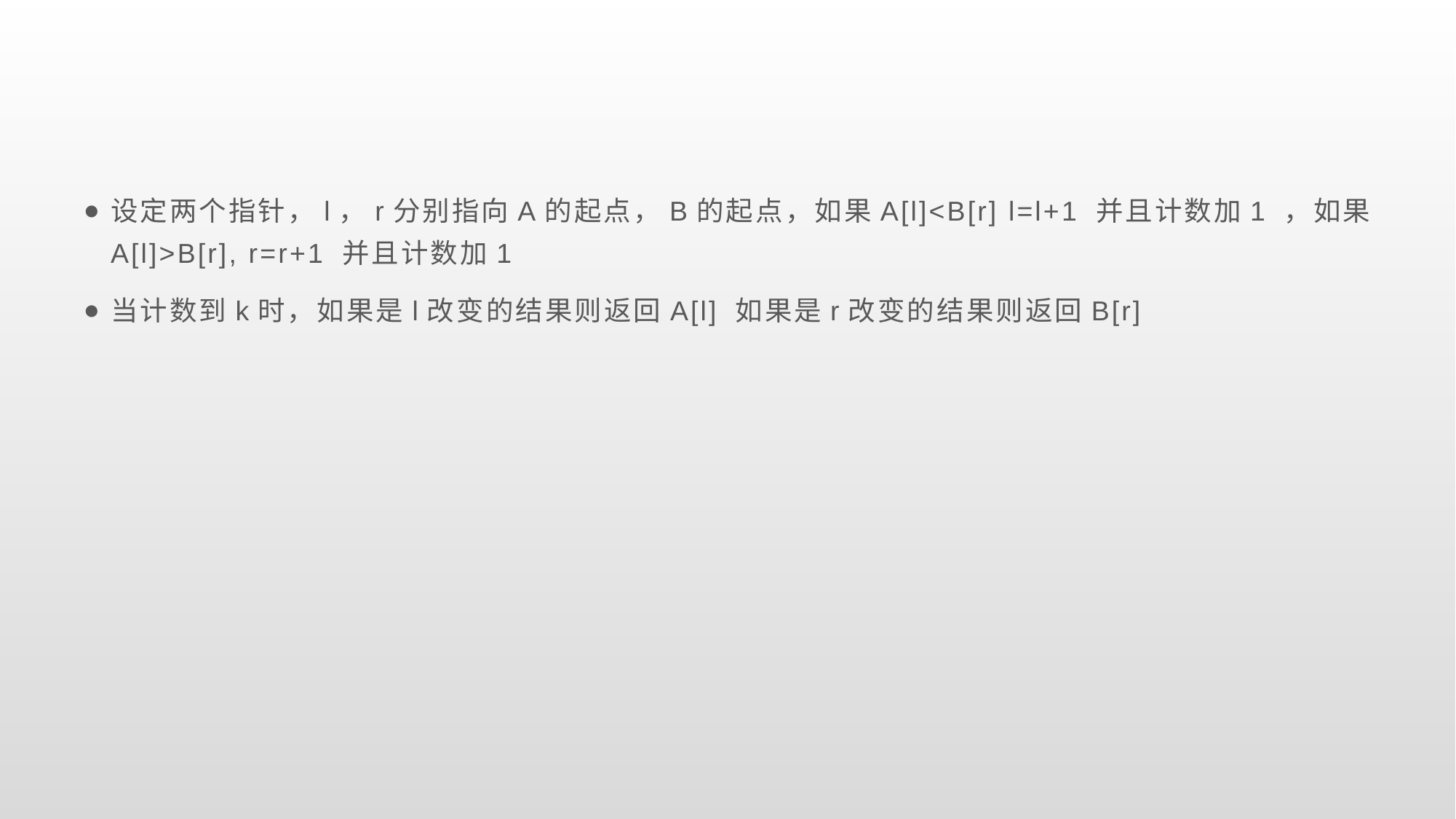

设定两个指针，l，r分别指向A的起点，B的起点，如果A[l]<B[r] l=l+1 并且计数加1 ，如果A[l]>B[r], r=r+1 并且计数加1
当计数到k时，如果是l改变的结果则返回A[l] 如果是r改变的结果则返回B[r]